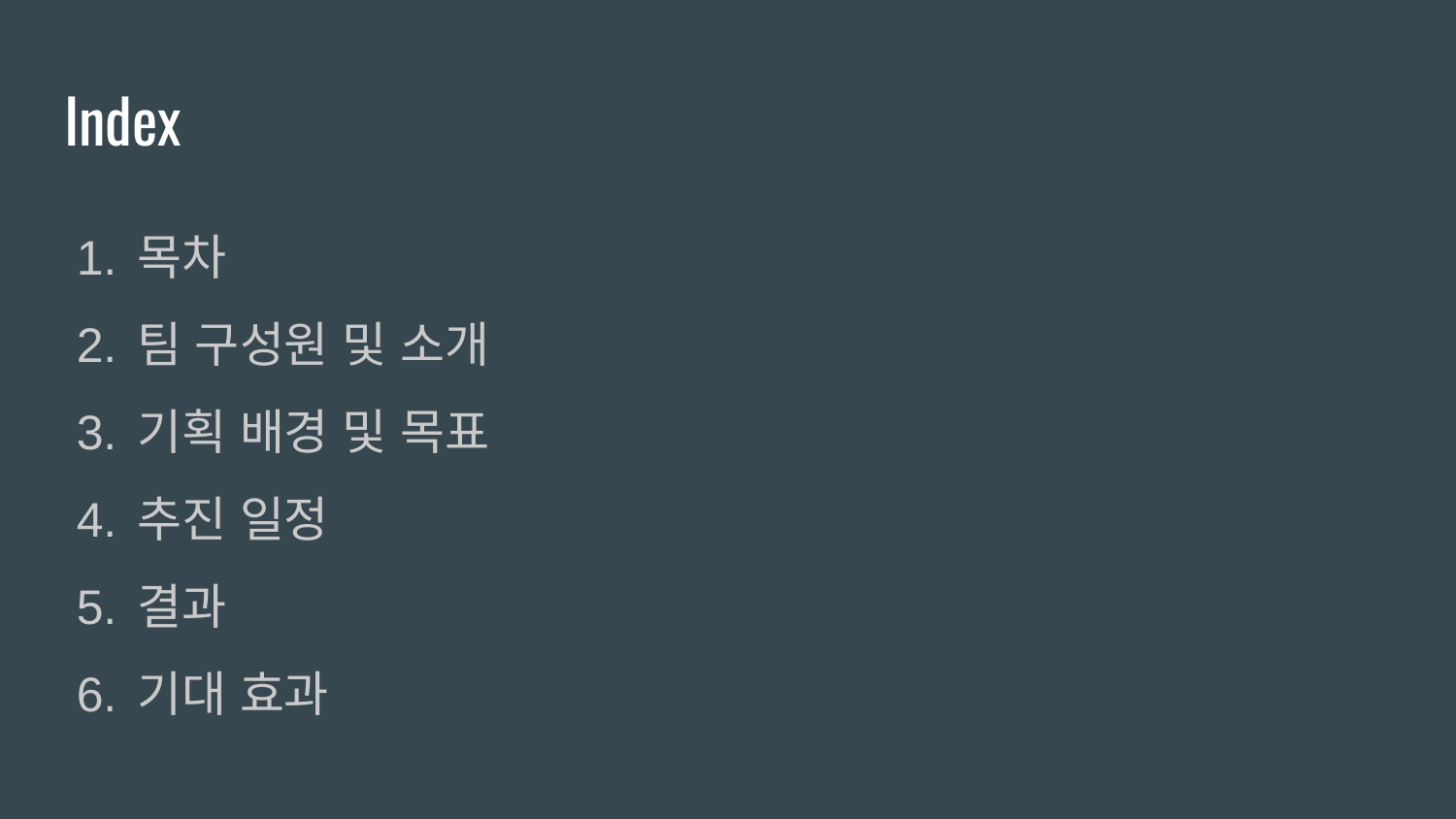

# Index
목차
팀 구성원 및 소개
기획 배경 및 목표
추진 일정
결과
기대 효과